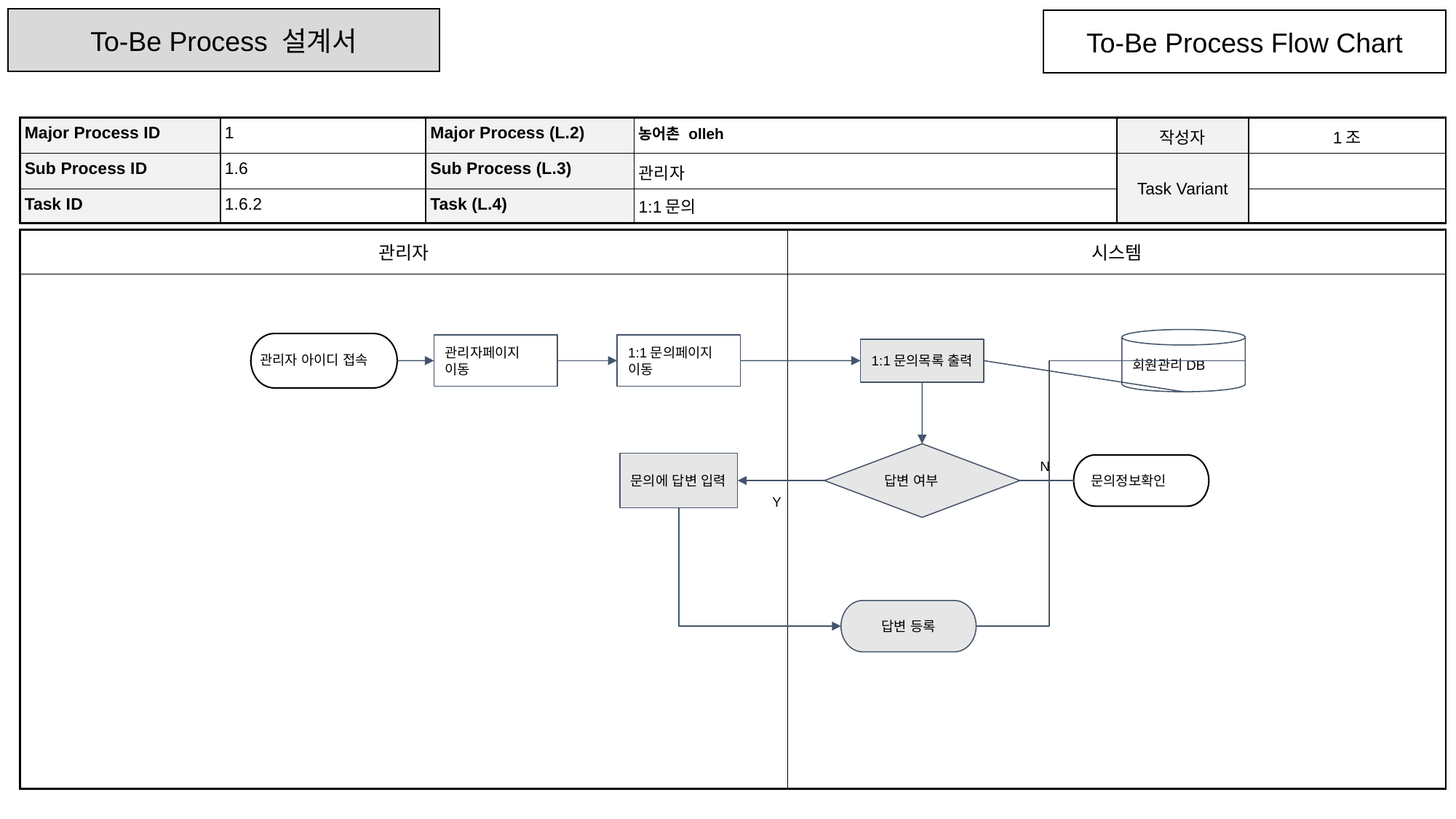

To-Be Process 설계서
To-Be Process Flow Chart
| Major Process ID | 1 | Major Process (L.2) | 농어촌 olleh | 작성자 | 1조 |
| --- | --- | --- | --- | --- | --- |
| Sub Process ID | 1.6 | Sub Process (L.3) | 관리자 | Task Variant |  |
| Task ID | 1.6.2 | Task (L.4) | 1:1문의 |  |  |
| 관리자 | 시스템 |
| --- | --- |
|  |  |
회원관리DB
관리자 아이디 접속
관리자페이지 이동
1:1문의페이지 이동
1:1문의목록 출력
답변 여부
N
문의에 답변 입력
문의정보확인
Y
답변 등록